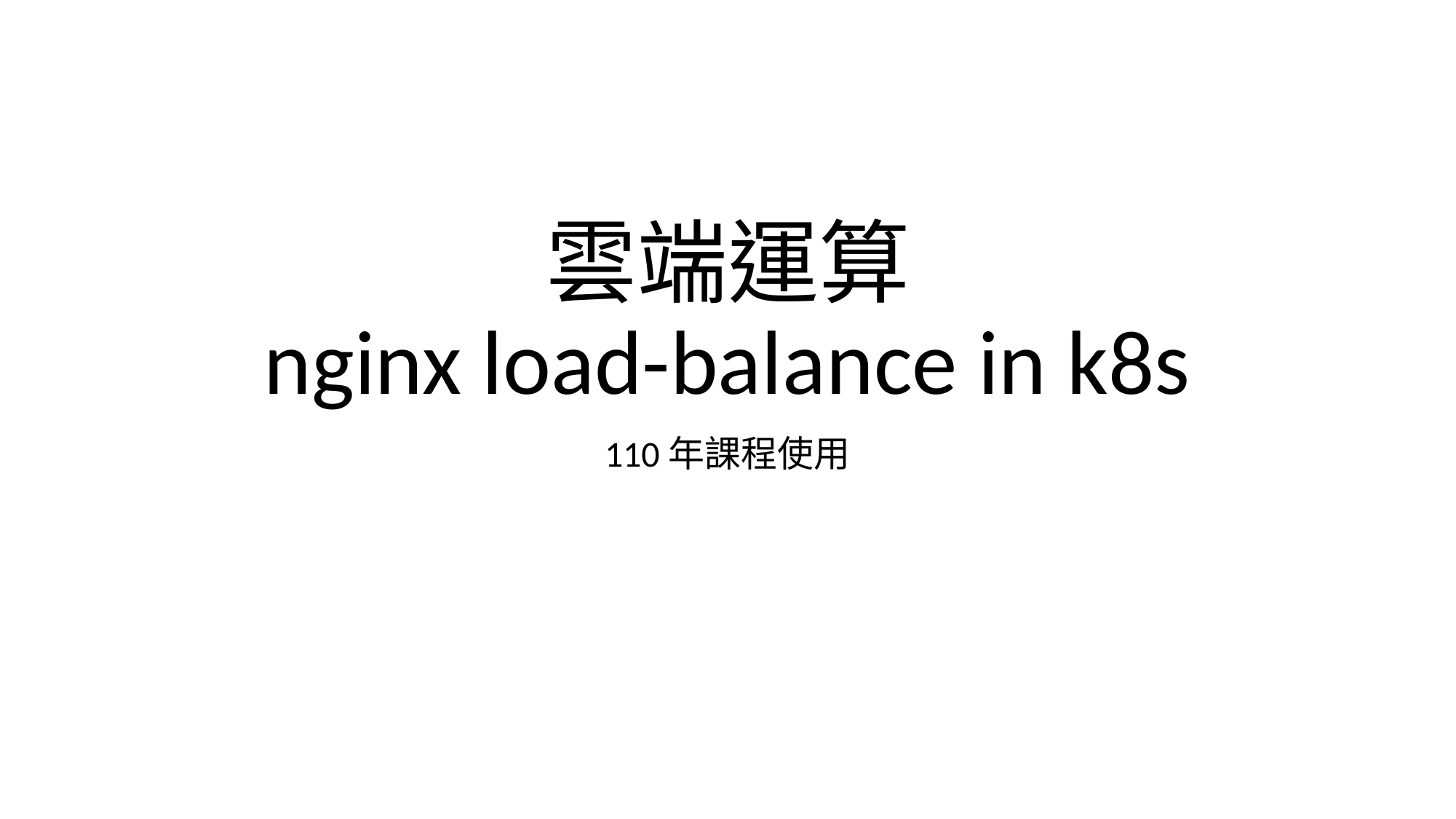

# 雲端運算 nginx load-balance in k8s
110年課程使用